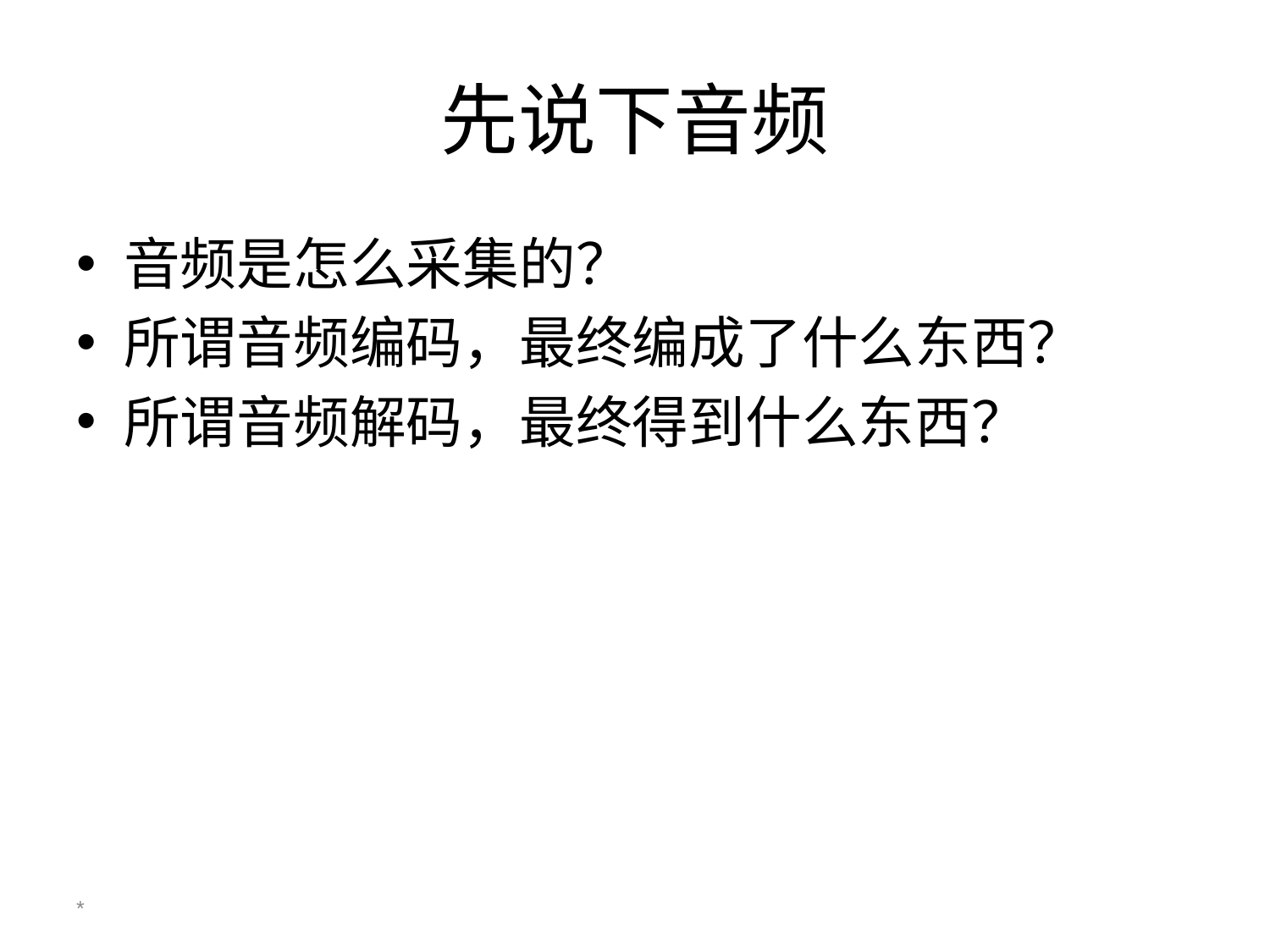

先说下音频
音频是怎么采集的？
所谓音频编码，最终编成了什么东西？
所谓音频解码，最终得到什么东西？
*